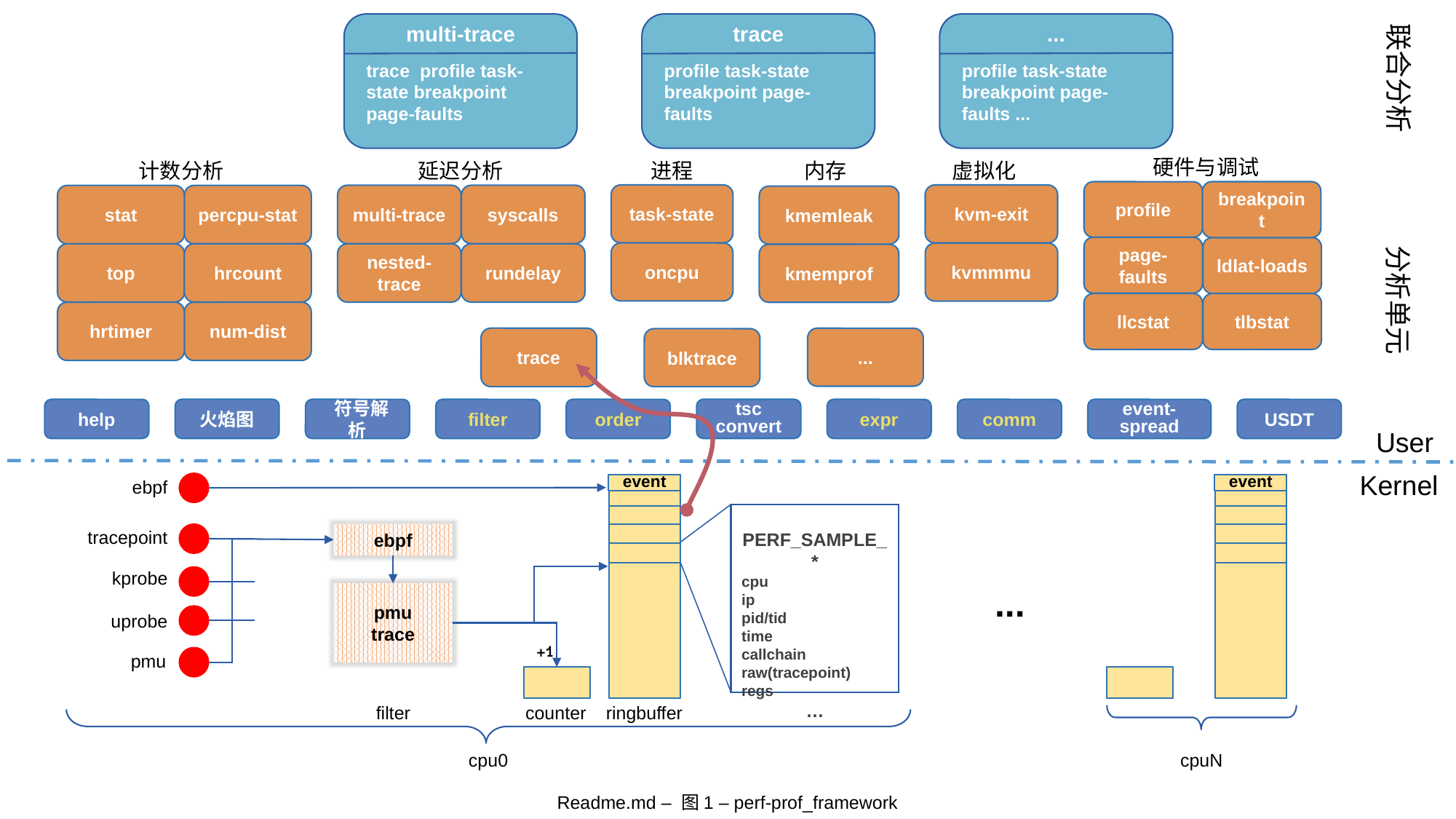

联合分析
multi-trace
trace  profile task-state breakpoint page-faults
trace
profile task-state breakpoint page-faults
...
profile task-state breakpoint page-faults ...
硬件与调试
profile
breakpoint
page-faults
ldlat-loads
llcstat
tlbstat
计数分析
stat
percpu-stat
top
hrcount
hrtimer
num-dist
内存
kmemleak
kmemprof
虚拟化
kvm-exit
kvmmmu
分析单元
延迟分析
multi-trace
syscalls
nested-trace
rundelay
进程
task-state
oncpu

trace
...
blktrace

火焰图
tsc convert
help
 符号解析
filter
order
expr
comm
event-spread
USDT
User
Kernel
ebpf

event

event
 PERF_SAMPLE_*
cpu
ip
pid/tid
time
callchain
raw(tracepoint)
regs
…
tracepoint

ebpf
kprobe

...
pmu
trace
uprobe

+1
pmu

filter
counter
ringbuffer
cpu0
cpuN
# Readme.md – 图1 – perf-prof_framework